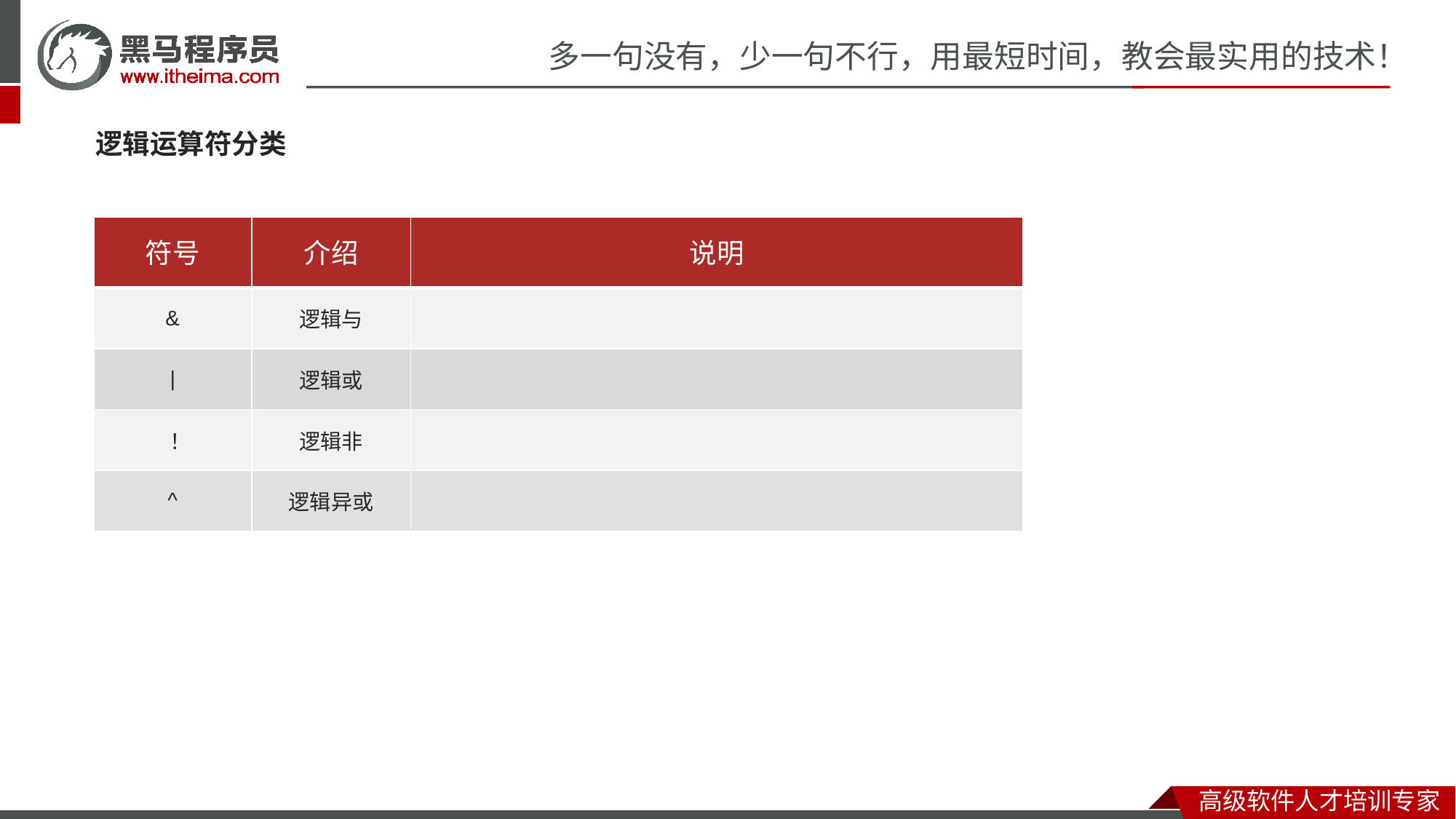

#
逻辑运算符分类
| 符号 | 介绍 | 说明 |
| --- | --- | --- |
| & | 逻辑与 |  |
| | | 逻辑或 |  |
| ！ | 逻辑非 |  |
| ^ | 逻辑异或 |  |